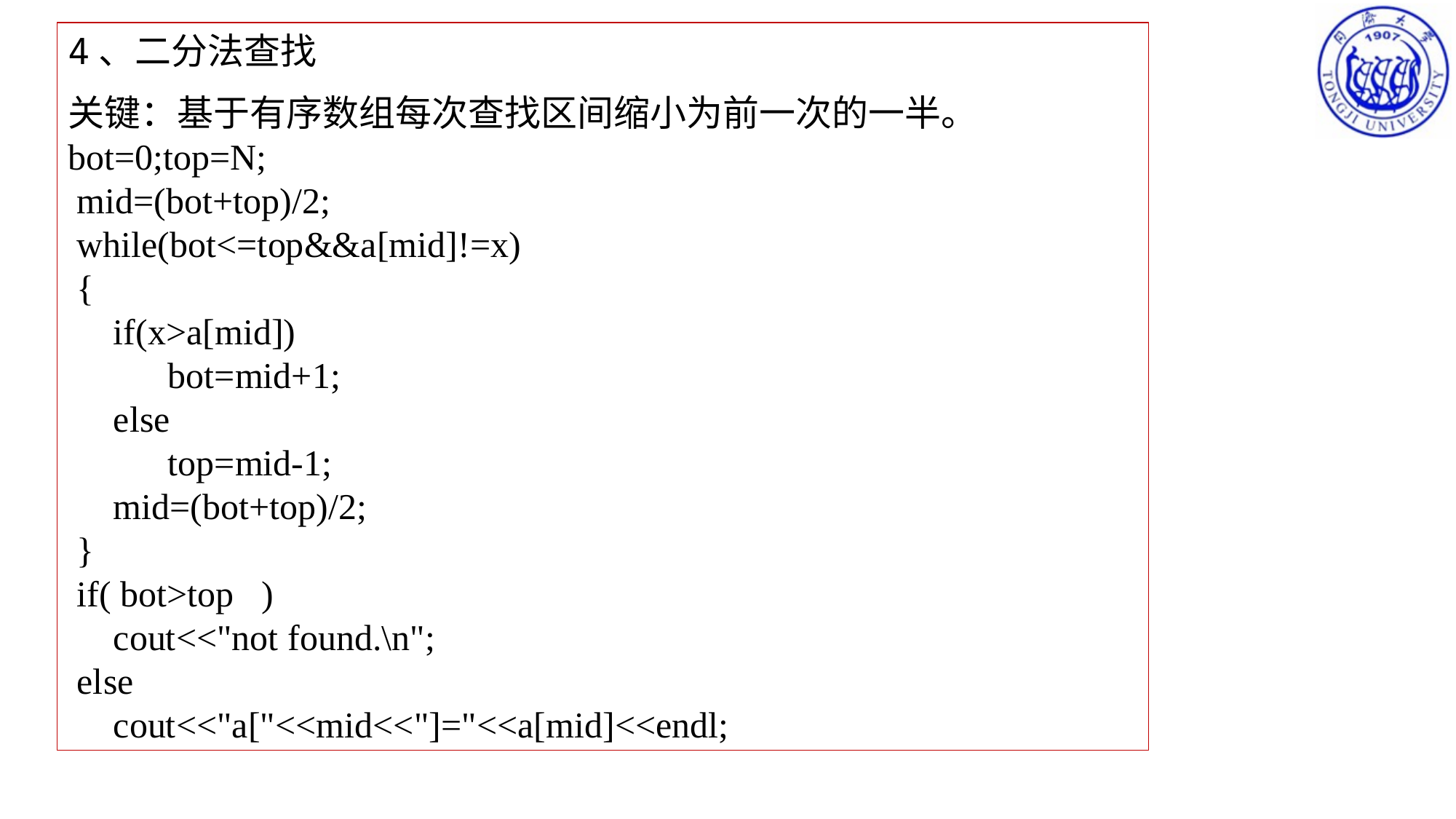

4、二分法查找
关键：基于有序数组每次查找区间缩小为前一次的一半。
bot=0;top=N;
 mid=(bot+top)/2;
 while(bot<=top&&a[mid]!=x)
 {
     if(x>a[mid])
           bot=mid+1;
     else
           top=mid-1;
     mid=(bot+top)/2;
 }
 if( bot>top   )
     cout<<"not found.\n";
 else
     cout<<"a["<<mid<<"]="<<a[mid]<<endl;